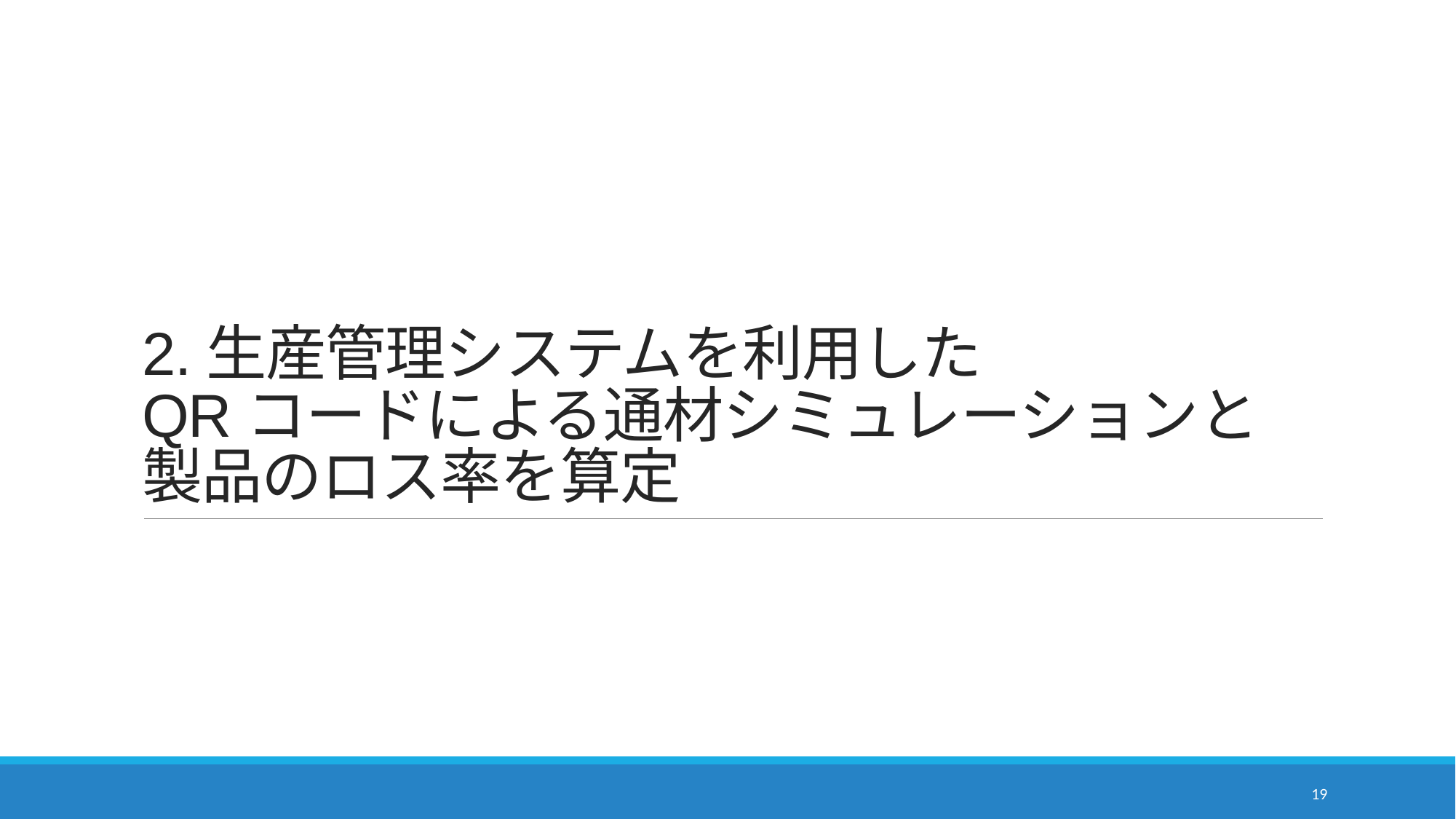

# 2.生産管理システムを利用した QRコードによる通材シミュレーションと 製品のロス率を算定

19